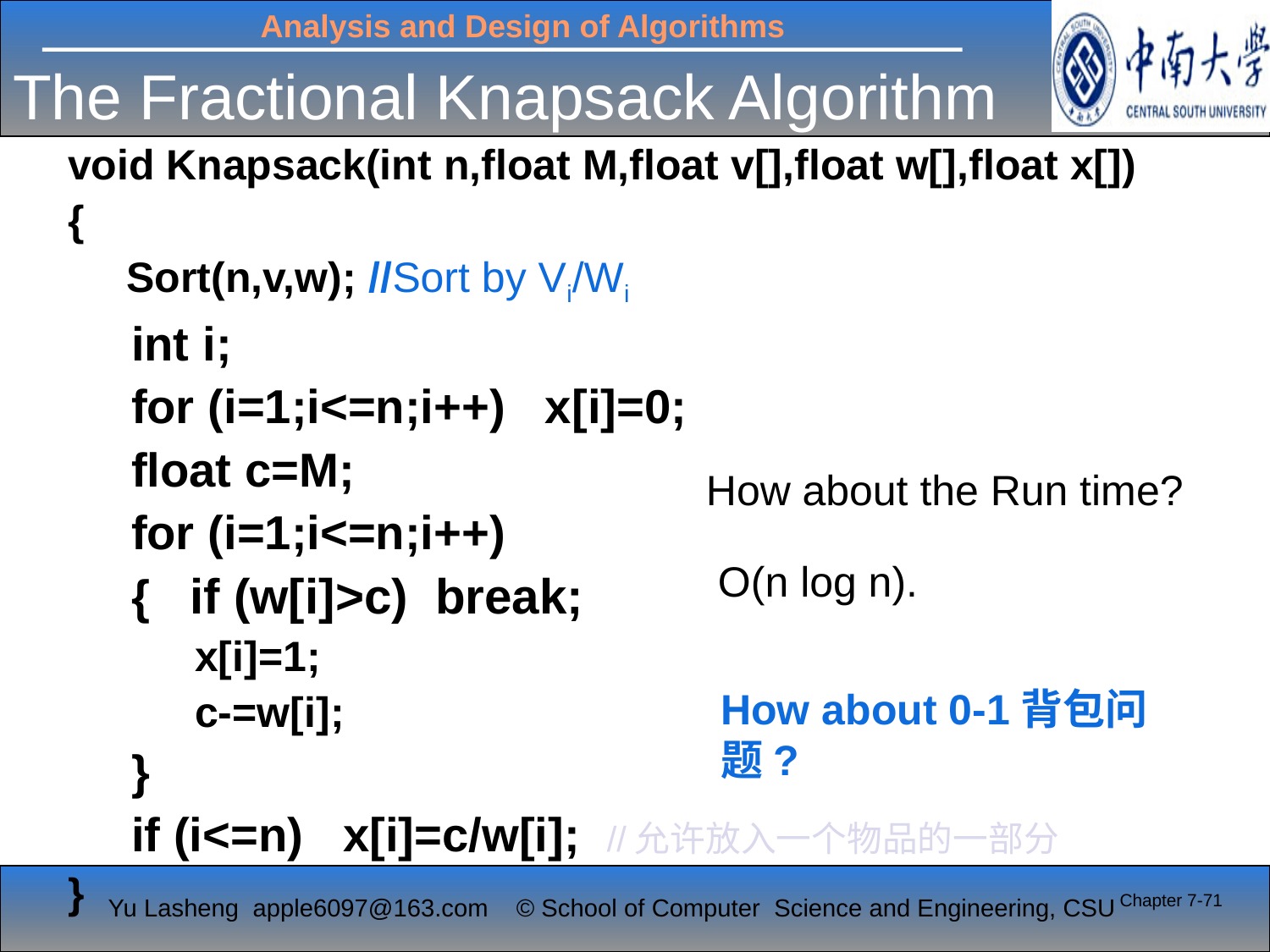

# The Fractional Knapsack Algorithm
void Knapsack(int n,float M,float v[],float w[],float x[])
{
     Sort(n,v,w); //Sort by Vi/Wi
int i;
for (i=1;i<=n;i++)   x[i]=0;
float c=M;
for (i=1;i<=n;i++)
{   if (w[i]>c)  break;
x[i]=1;
c-=w[i];
}
if (i<=n)   x[i]=c/w[i];  //允许放入一个物品的一部分
}
How about the Run time?

 O(n log n).
How about 0-1背包问题?
Chapter 7-71